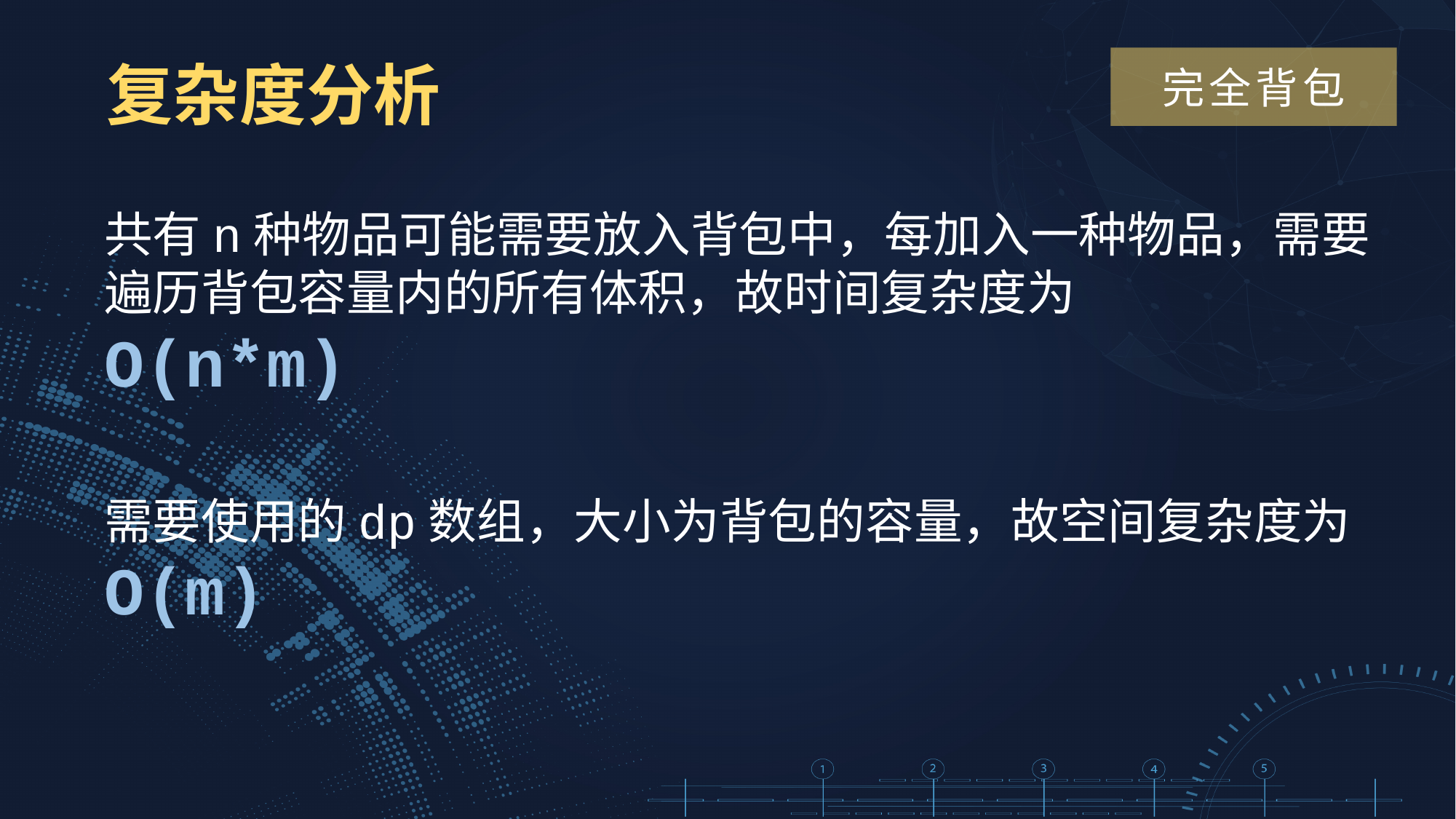

复杂度分析
完全背包
共有n种物品可能需要放入背包中，每加入一种物品，需要遍历背包容量内的所有体积，故时间复杂度为
O(n*m)
需要使用的dp数组，大小为背包的容量，故空间复杂度为O(m)